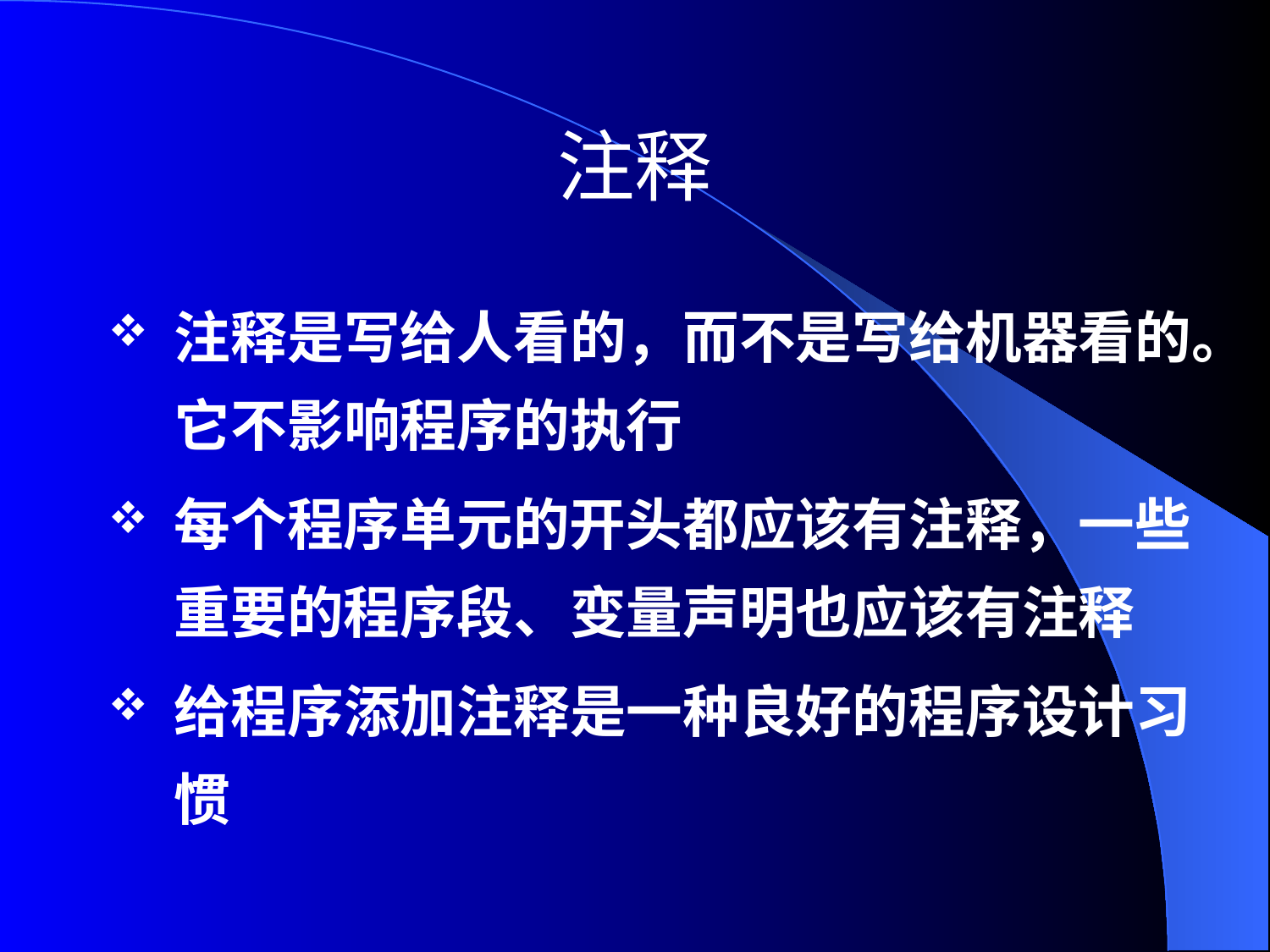

# 注释
注释是写给人看的，而不是写给机器看的。它不影响程序的执行
每个程序单元的开头都应该有注释，一些重要的程序段、变量声明也应该有注释
给程序添加注释是一种良好的程序设计习惯